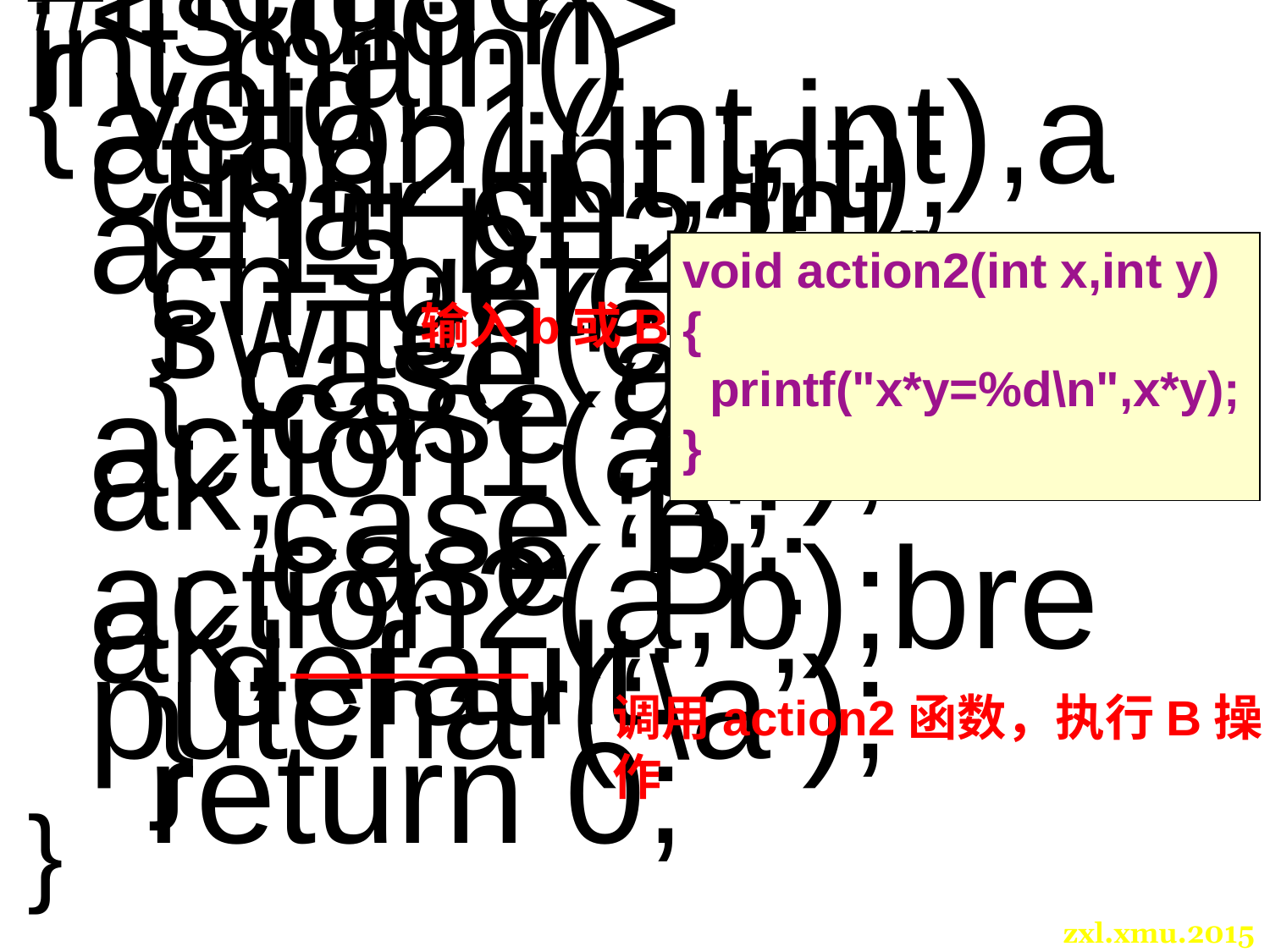

#include <stdio.h>
int main()
{ void action1(int,int),action2(int,int);
   char ch;  int a=15,b=23;
   ch=getchar();
   switch(ch)
   { case 'a':
      case ‘A’: action1(a,b);break;
      case 'b':
      case ‘B’: action2(a,b);break;
	   default:  putchar(‘\a’);
   }
   return 0;
}
void action2(int x,int y)
{
  printf("x*y=%d\n",x*y);
}

输入b或B
调用action2函数，执行B操作